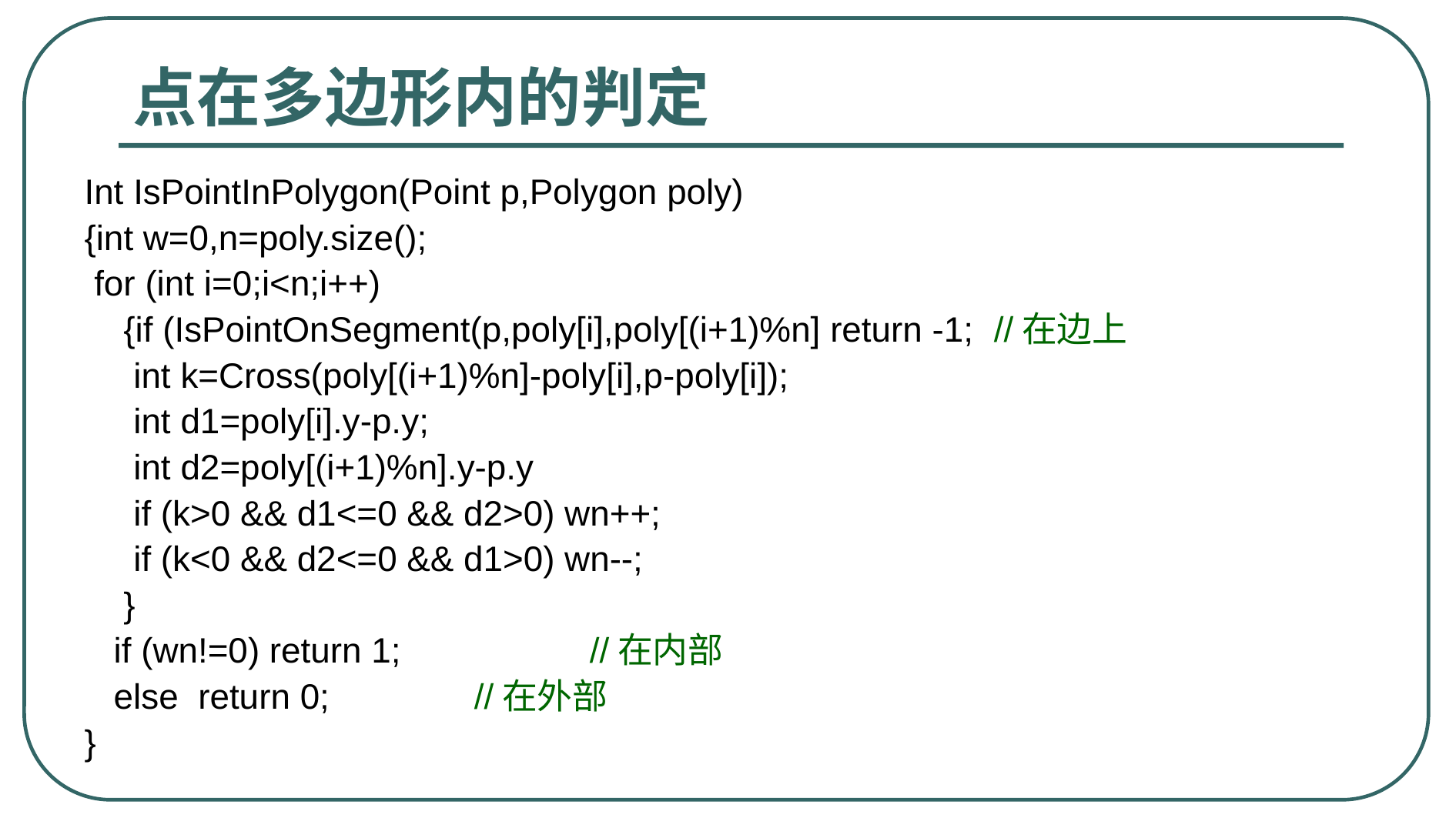

# 点在多边形内的判定
Int IsPointInPolygon(Point p,Polygon poly)
{int w=0,n=poly.size();
 for (int i=0;i<n;i++)
    {if (IsPointOnSegment(p,poly[i],poly[(i+1)%n] return -1;  //在边上
     int k=Cross(poly[(i+1)%n]-poly[i],p-poly[i]);
     int d1=poly[i].y-p.y;
     int d2=poly[(i+1)%n].y-p.y
     if (k>0 && d1<=0 && d2>0) wn++;
     if (k<0 && d2<=0 && d1>0) wn--;
    }
   if (wn!=0) return 1; 		//在内部
   else  return 0;		//在外部
}